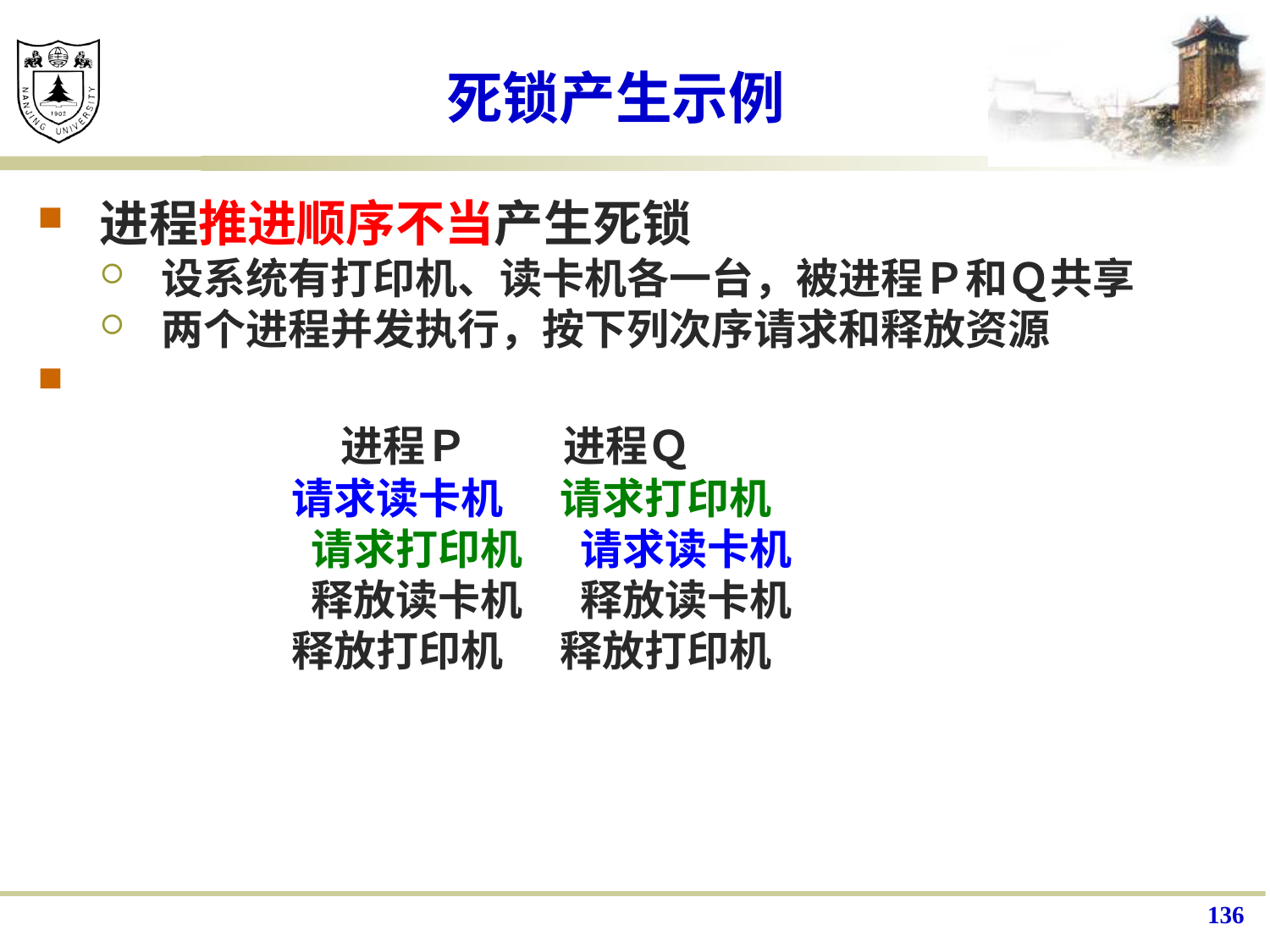

# 死锁产生示例
进程推进顺序不当产生死锁
设系统有打印机、读卡机各一台，被进程Ｐ和Ｑ共享
两个进程并发执行，按下列次序请求和释放资源

                          进程Ｐ          进程Ｑ
                 	请求读卡机      请求打印机
                	 请求打印机      请求读卡机
                	 释放读卡机      释放读卡机
                	释放打印机      释放打印机

136